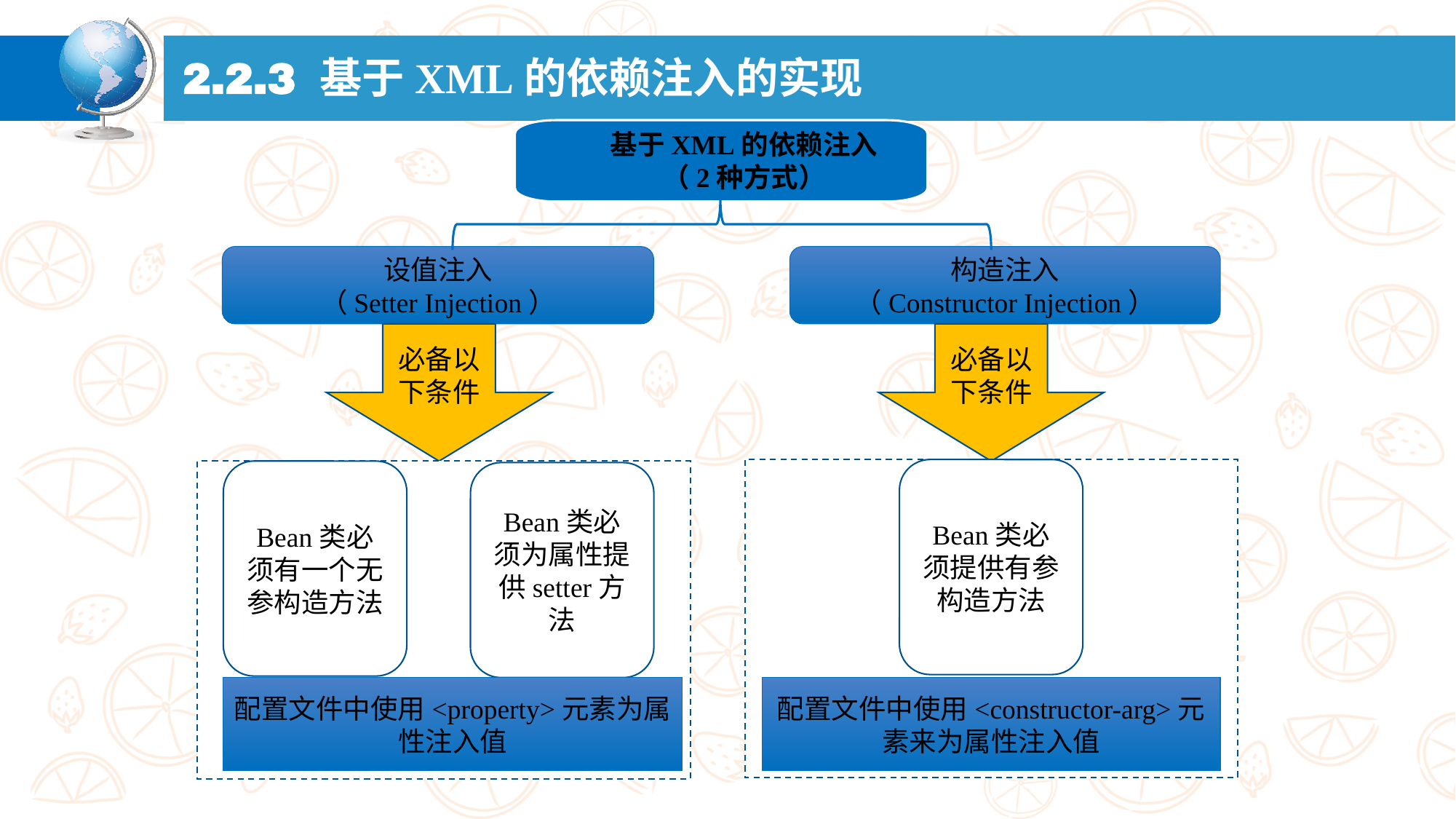

# 2.2.3 基于XML的依赖注入的实现

基于XML的依赖注入
（2种方式）
设值注入
（Setter Injection）
构造注入
（Constructor Injection）
必备以下条件
必备以下条件

Bean类必须提供有参构造方法

Bean类必须有一个无参构造方法
Bean类必须为属性提供setter方法
配置文件中使用<property>元素为属性注入值
配置文件中使用<constructor-arg>元素来为属性注入值